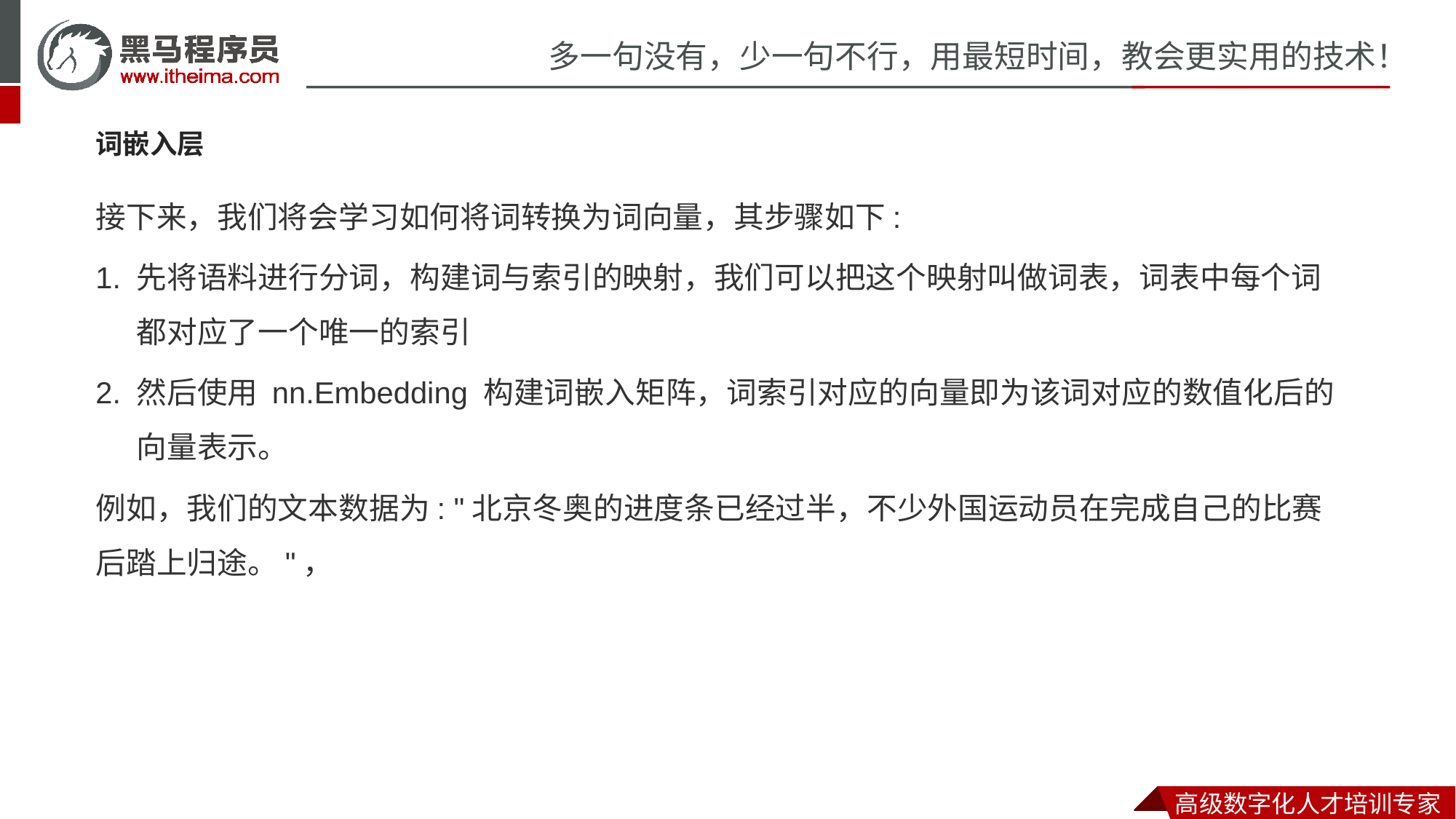

词嵌入层
接下来，我们将会学习如何将词转换为词向量，其步骤如下:
先将语料进行分词，构建词与索引的映射，我们可以把这个映射叫做词表，词表中每个词都对应了一个唯一的索引
然后使用 nn.Embedding 构建词嵌入矩阵，词索引对应的向量即为该词对应的数值化后的向量表示。
例如，我们的文本数据为: "北京冬奥的进度条已经过半，不少外国运动员在完成自己的比赛后踏上归途。"，